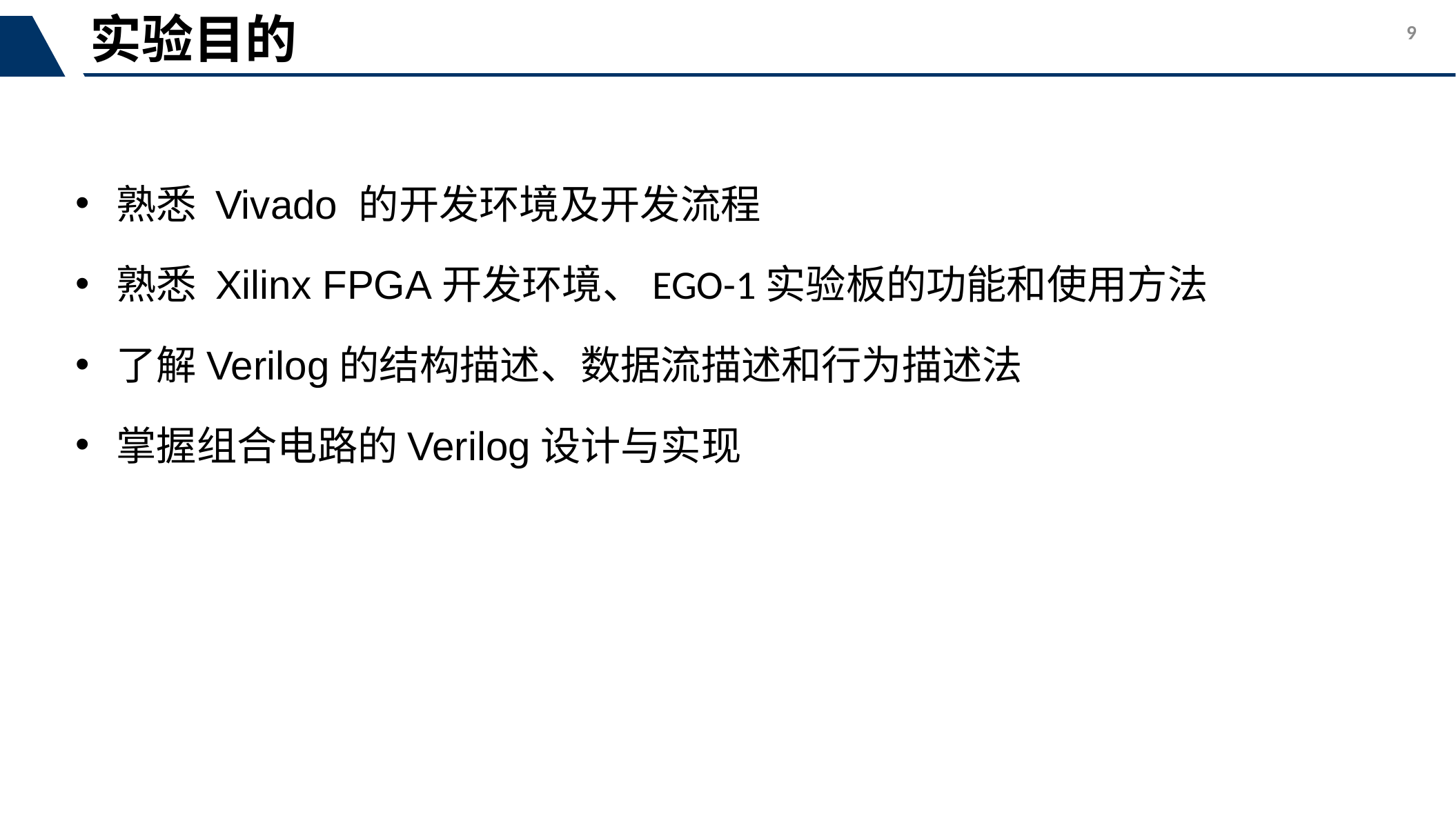

实验目的

熟悉 Vivado 的开发环境及开发流程
熟悉 Xilinx FPGA开发环境、EGO-1实验板的功能和使用方法
了解Verilog的结构描述、数据流描述和行为描述法
掌握组合电路的Verilog设计与实现